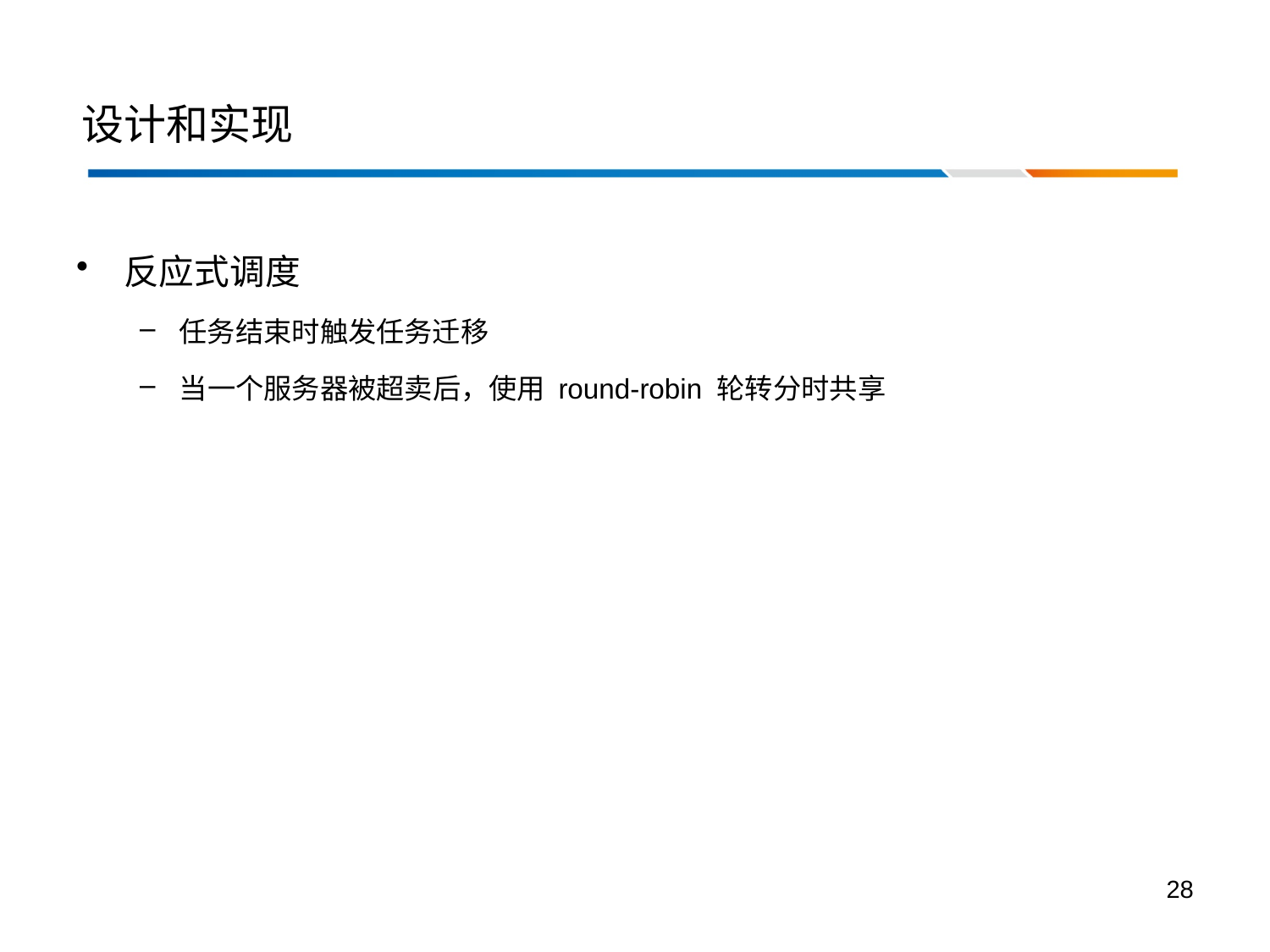

# 设计和实现
反应式调度
任务结束时触发任务迁移
当一个服务器被超卖后，使用 round-robin 轮转分时共享
28